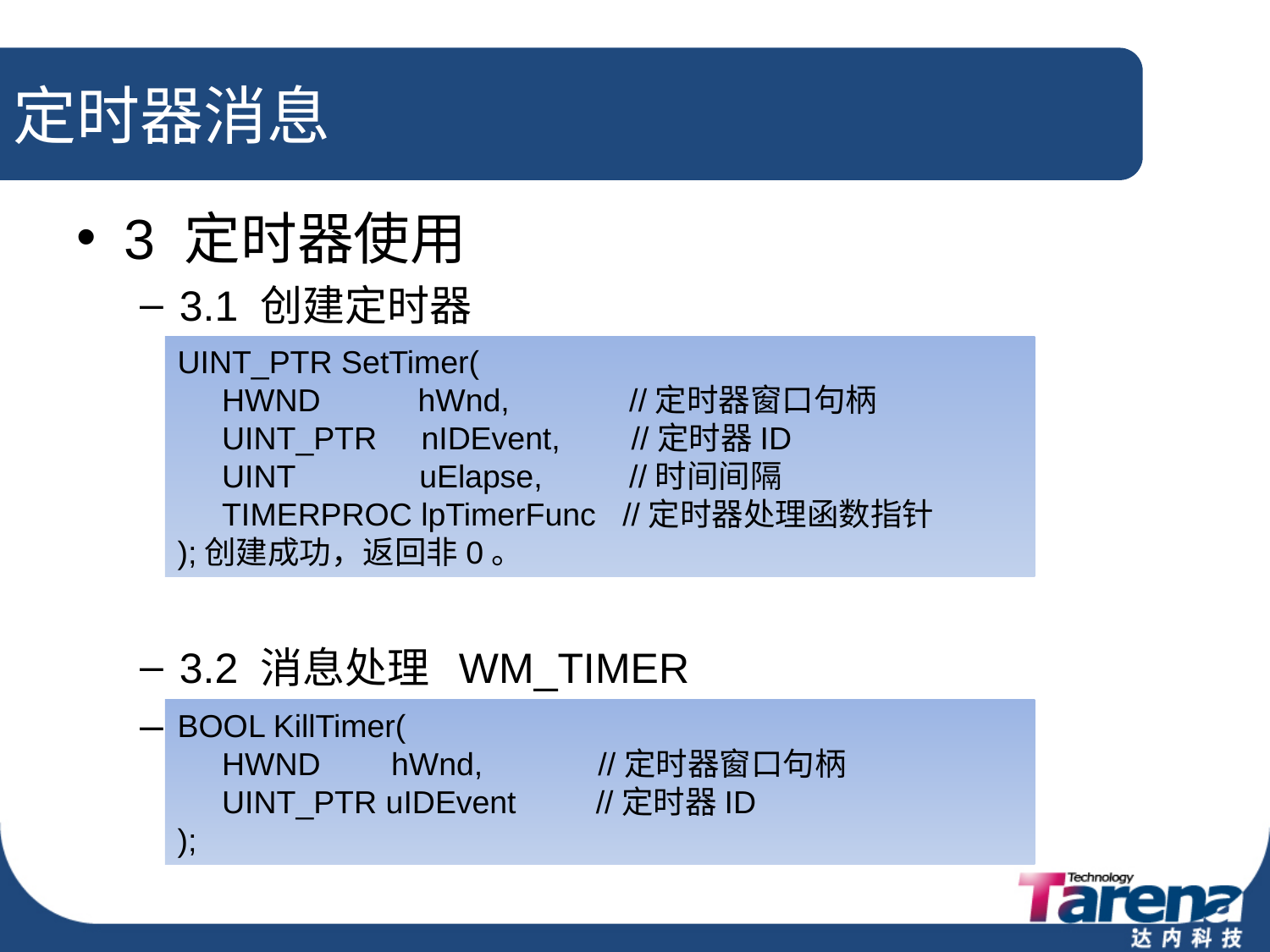

# 定时器消息
3 定时器使用
3.1 创建定时器

3.2 消息处理  WM_TIMER
3.3 关闭定时器

UINT_PTR SetTimer(
     HWND           hWnd,	        //定时器窗口句柄
     UINT_PTR     nIDEvent,        //定时器ID
     UINT              uElapse,	        //时间间隔
     TIMERPROC lpTimerFunc   //定时器处理函数指针
);创建成功，返回非0。
BOOL KillTimer(
     HWND        hWnd,             //定时器窗口句柄
     UINT_PTR uIDEvent         //定时器ID
);